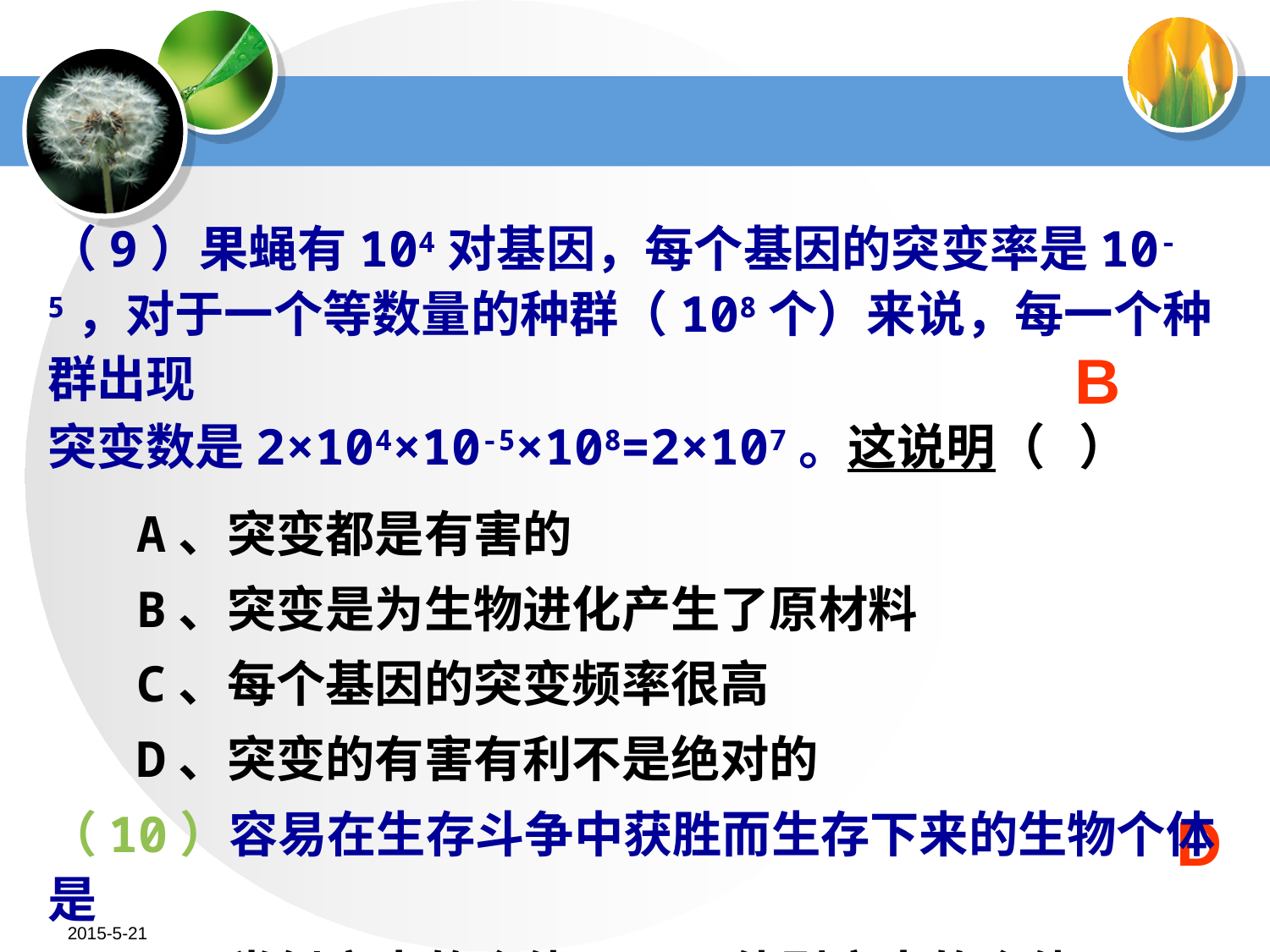

（9）果蝇有104对基因，每个基因的突变率是10-5，对于一个等数量的种群（108个）来说，每一个种群出现
突变数是2×104×10-5×108=2×107。这说明（   ）
   A、突变都是有害的
   B、突变是为生物进化产生了原材料
   C、每个基因的突变频率很高
   D、突变的有害有利不是绝对的
（10）容易在生存斗争中获胜而生存下来的生物个体是
   A、类似亲本的个体     B、体型高大的个体
   C、结构复杂的个体     D、具有有利变异的个体
B
D

2015-5-21